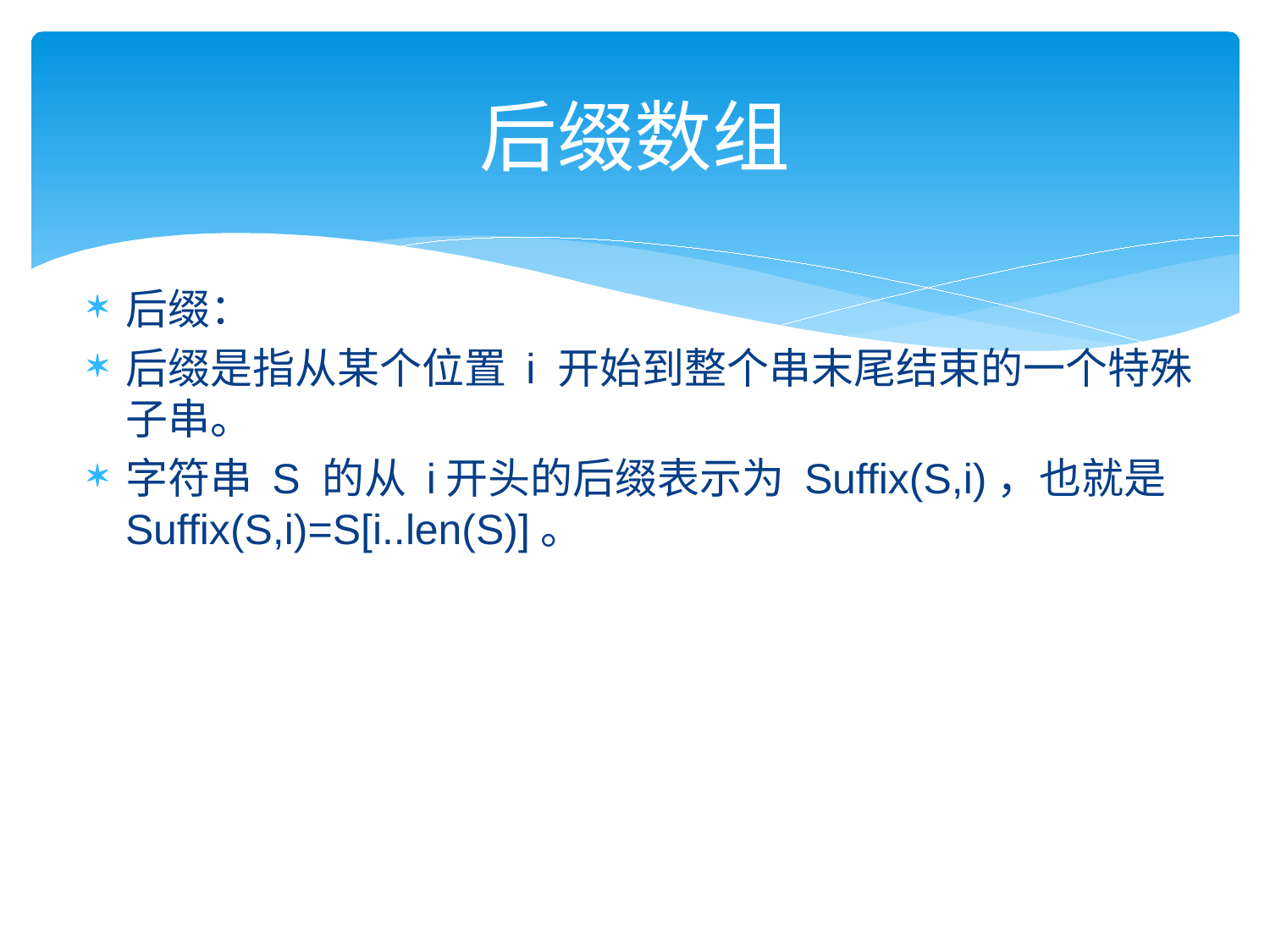

# 后缀数组
后缀：
后缀是指从某个位置 i 开始到整个串末尾结束的一个特殊子串。
字符串 S 的从 i开头的后缀表示为 Suffix(S,i)，也就是 Suffix(S,i)=S[i..len(S)]。